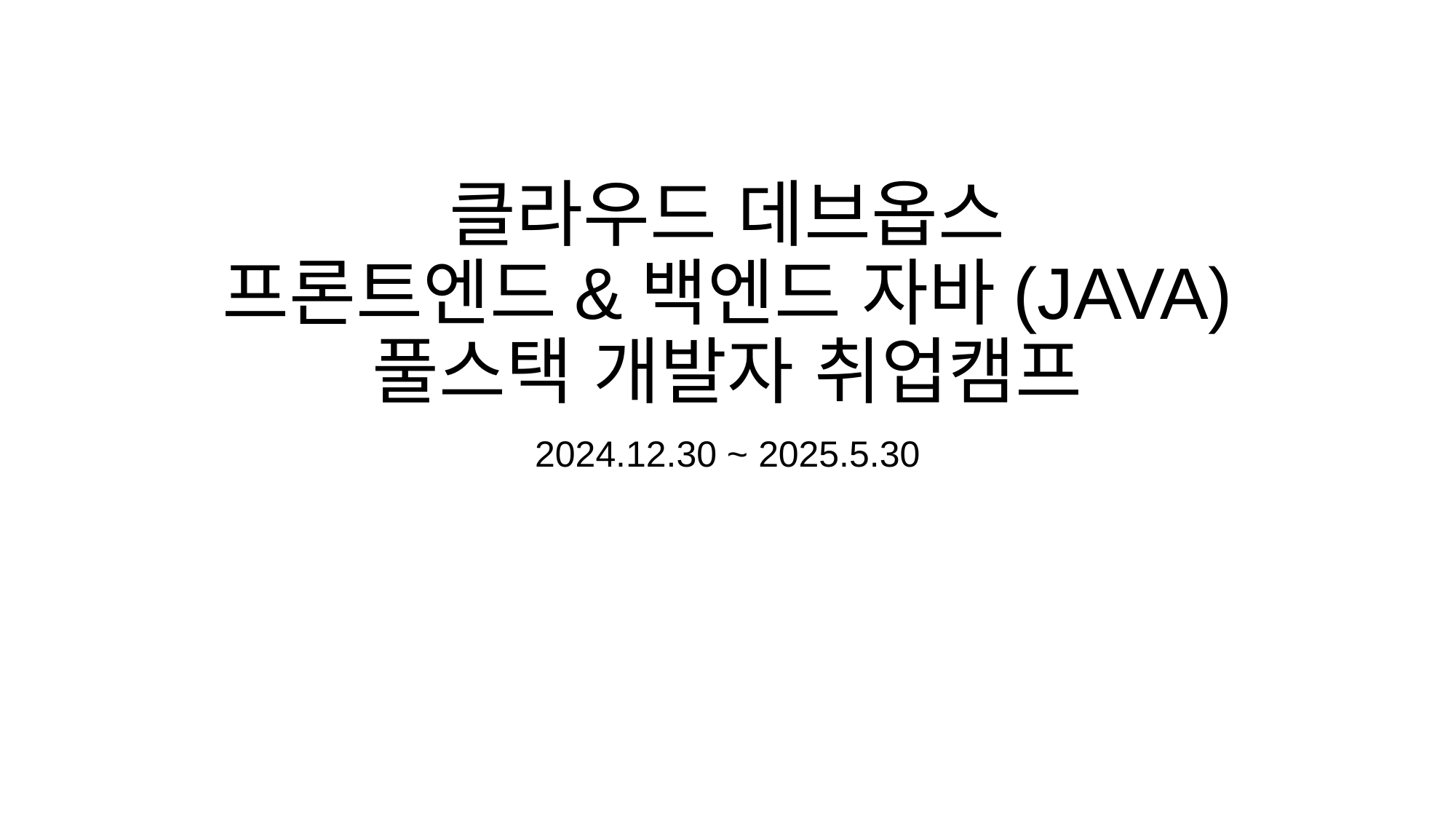

# 클라우드 데브옵스 프론트엔드&백엔드 자바(JAVA) 풀스택 개발자 취업캠프
2024.12.30 ~ 2025.5.30